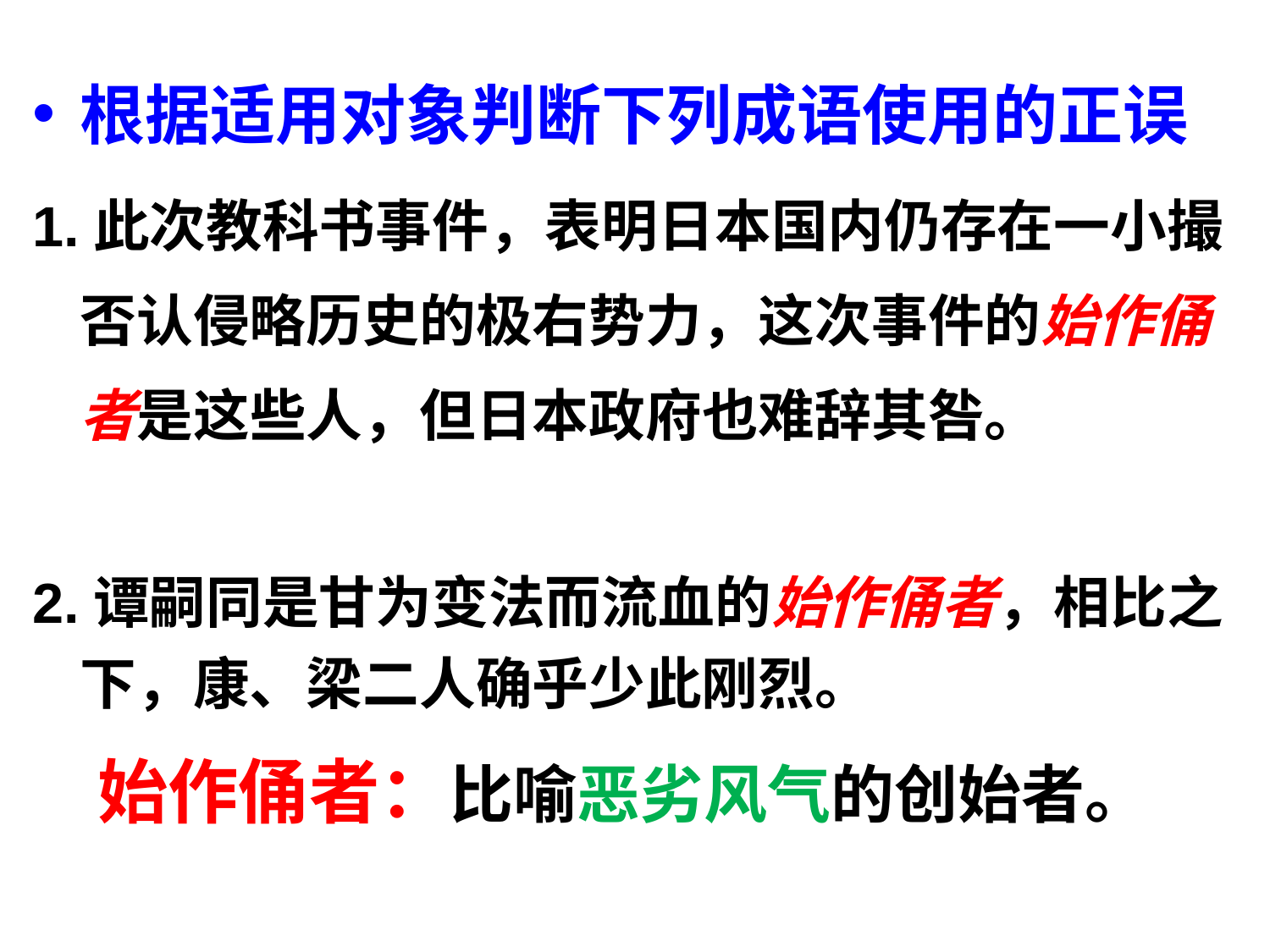

根据适用对象判断下列成语使用的正误
1.此次教科书事件，表明日本国内仍存在一小撮否认侵略历史的极右势力，这次事件的始作俑者是这些人，但日本政府也难辞其咎。
2.谭嗣同是甘为变法而流血的始作俑者，相比之下，康、梁二人确乎少此刚烈。

始作俑者：比喻恶劣风气的创始者。